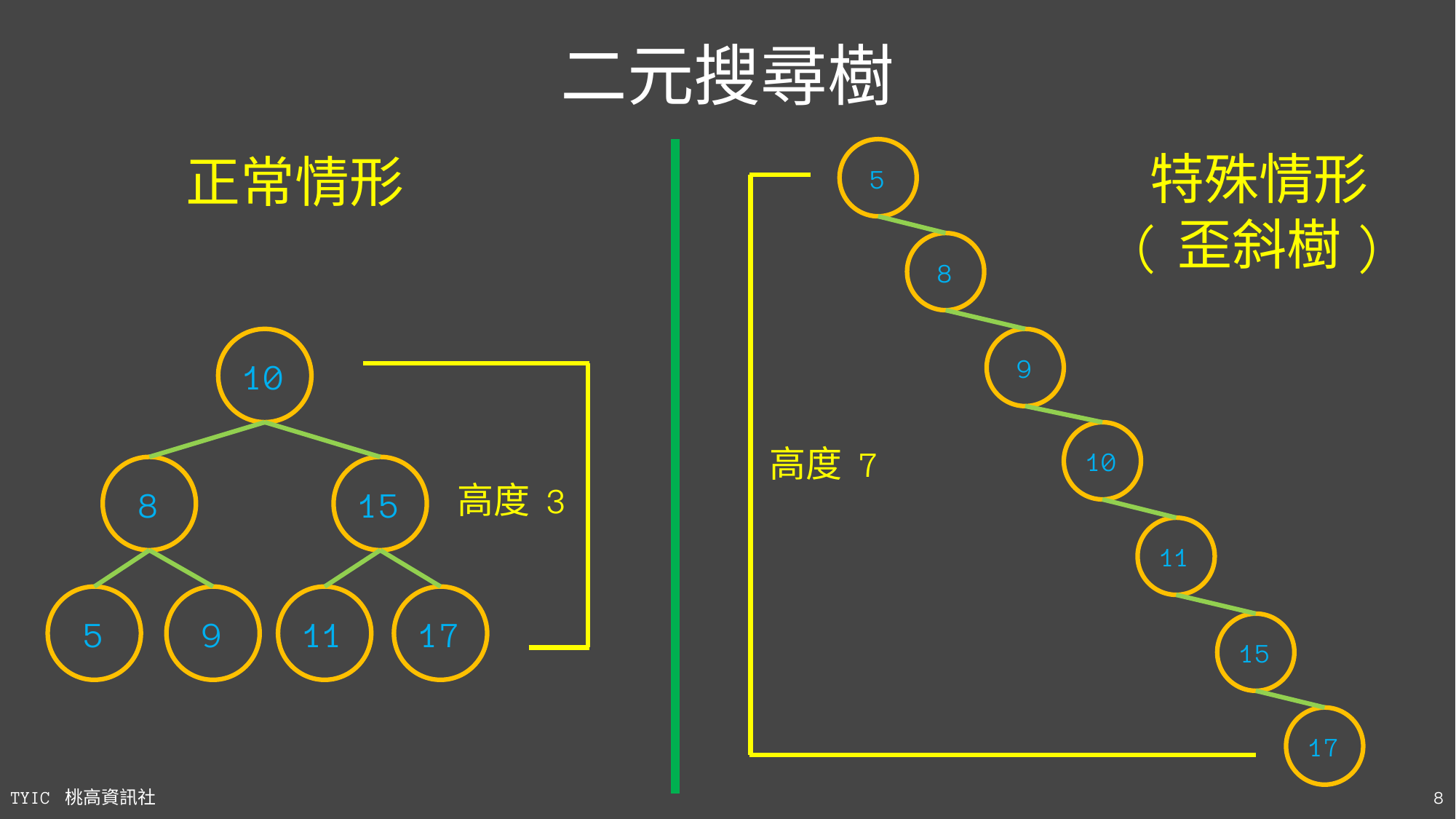

# 二元搜尋樹
特殊情形
(歪斜樹)
5
8
9
10
11
15
17
正常情形
10
8
15
5
9
11
17
高度 7
高度 3